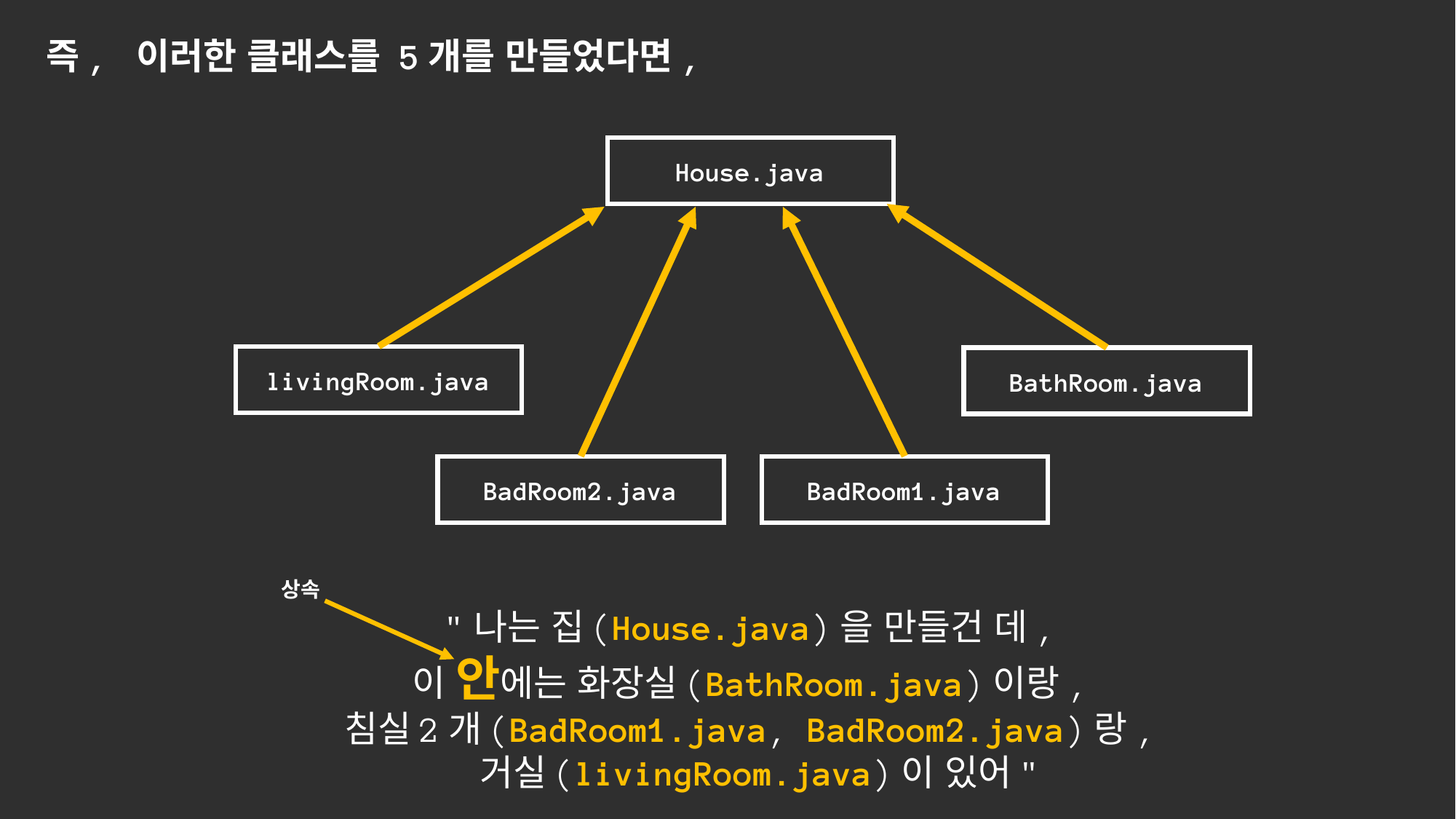

즉, 이러한 클래스를 5개를 만들었다면,
House.java
livingRoom.java
BathRoom.java
BadRoom2.java
BadRoom1.java
상속
"나는 집(House.java)을 만들건 데,
 이 안에는 화장실(BathRoom.java)이랑,
 침실2개(BadRoom1.java, BadRoom2.java)랑,
 거실(livingRoom.java)이 있어"